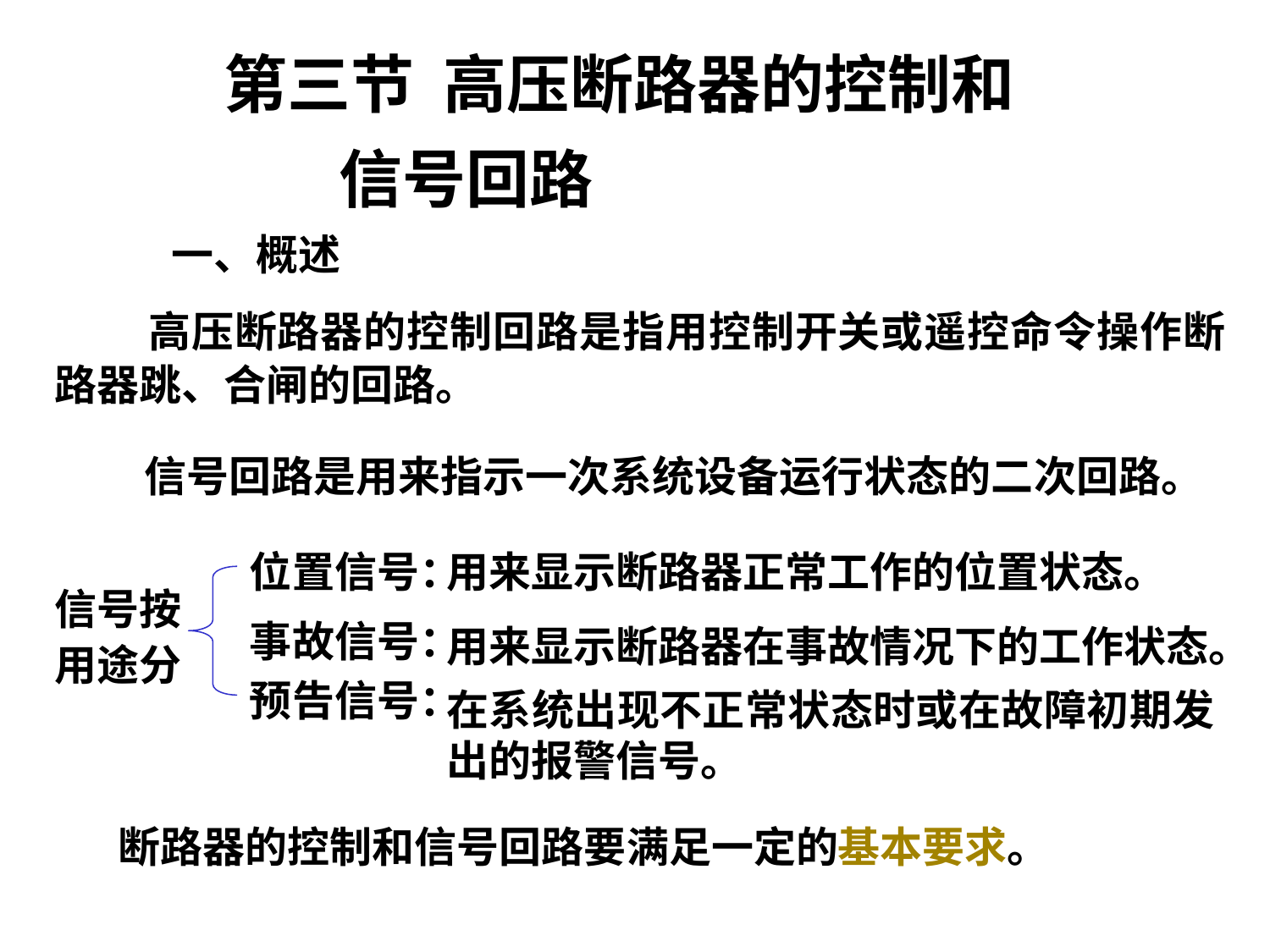

# 第三节  高压断路器的控制和 信号回路
一、概述
        高压断路器的控制回路是指用控制开关或遥控命令操作断路器跳、合闸的回路。
     信号回路是用来指示一次系统设备运行状态的二次回路。
位置信号：

信号按
用途分
事故信号：
预告信号：
用来显示断路器正常工作的位置状态。
用来显示断路器在事故情况下的工作状态。
在系统出现不正常状态时或在故障初期发出的报警信号。
断路器的控制和信号回路要满足一定的基本要求。